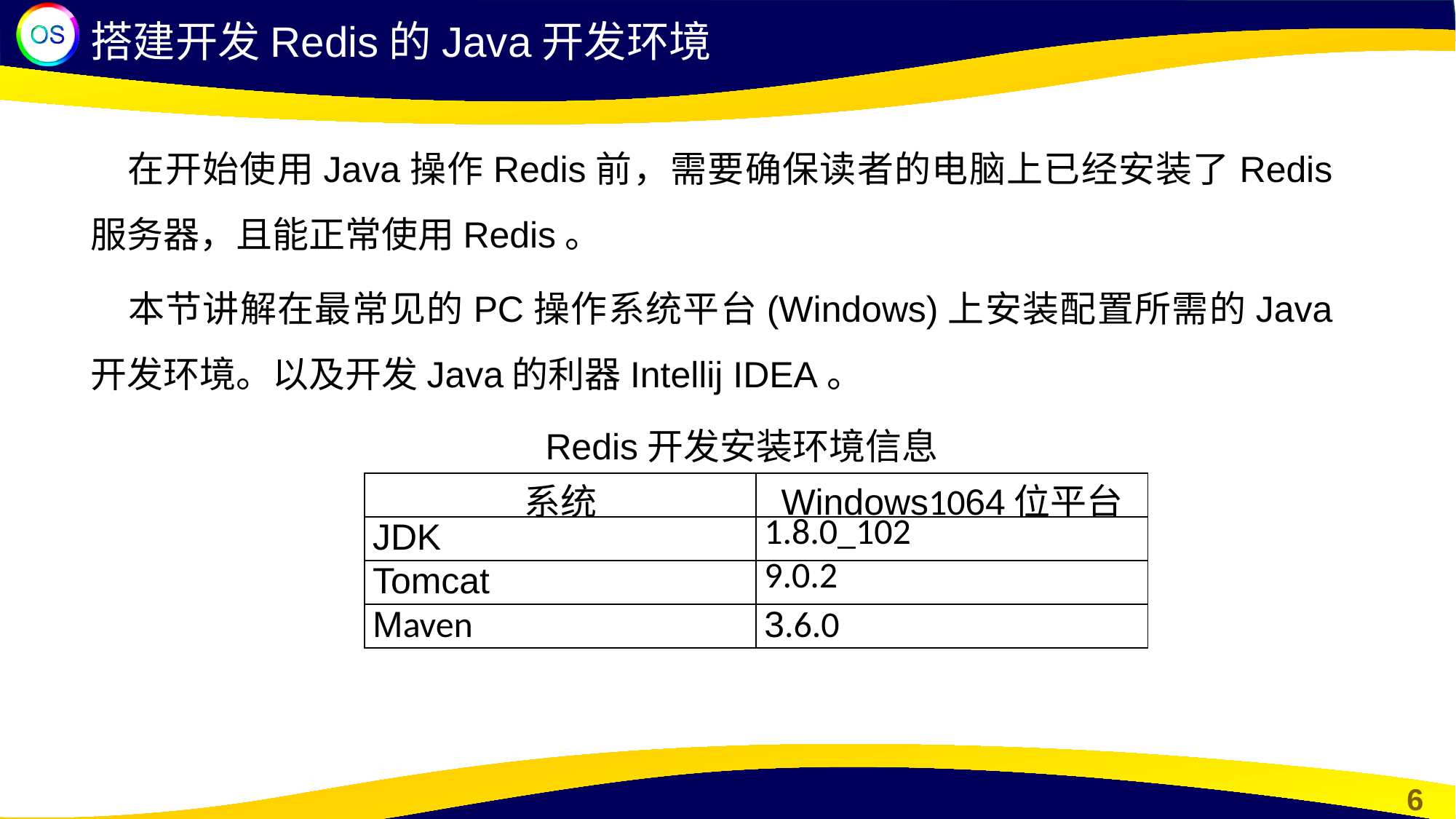

搭建开发Redis的Java开发环境
   在开始使用Java操作Redis前，需要确保读者的电脑上已经安装了Redis服务器，且能正常使用Redis。
   本节讲解在最常见的PC操作系统平台(Windows)上安装配置所需的Java开发环境。以及开发Java的利器Intellij IDEA。
Redis开发安装环境信息
| 系统 | Windows1064位平台 |
| --- | --- |
| JDK | 1.8.0\_102 |
| Tomcat | 9.0.2 |
| Maven | 3.6.0 |